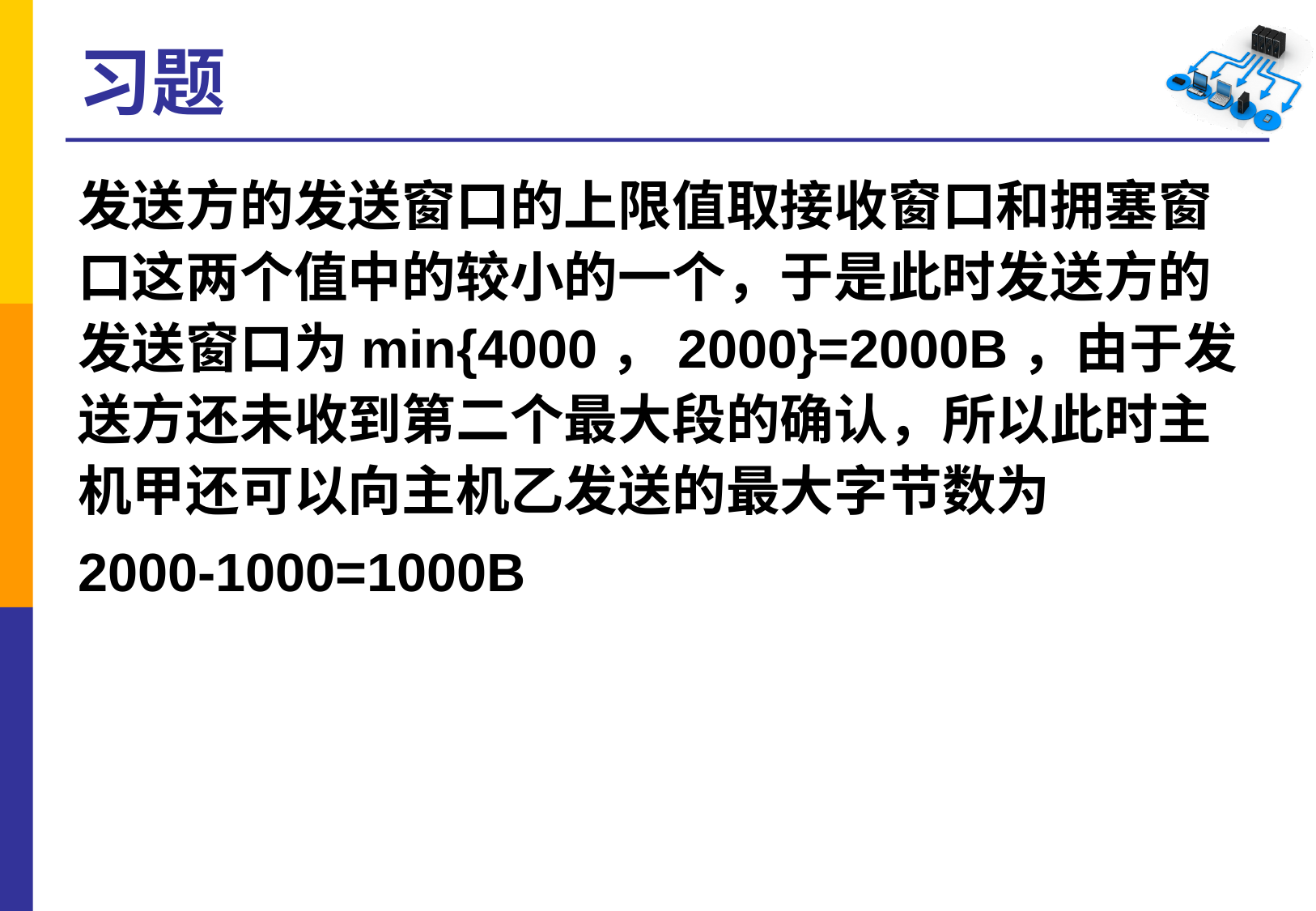

# 习题
发送方的发送窗口的上限值取接收窗口和拥塞窗口这两个值中的较小的一个，于是此时发送方的发送窗口为min{4000，2000}=2000B，由于发送方还未收到第二个最大段的确认，所以此时主机甲还可以向主机乙发送的最大字节数为
2000-1000=1000B